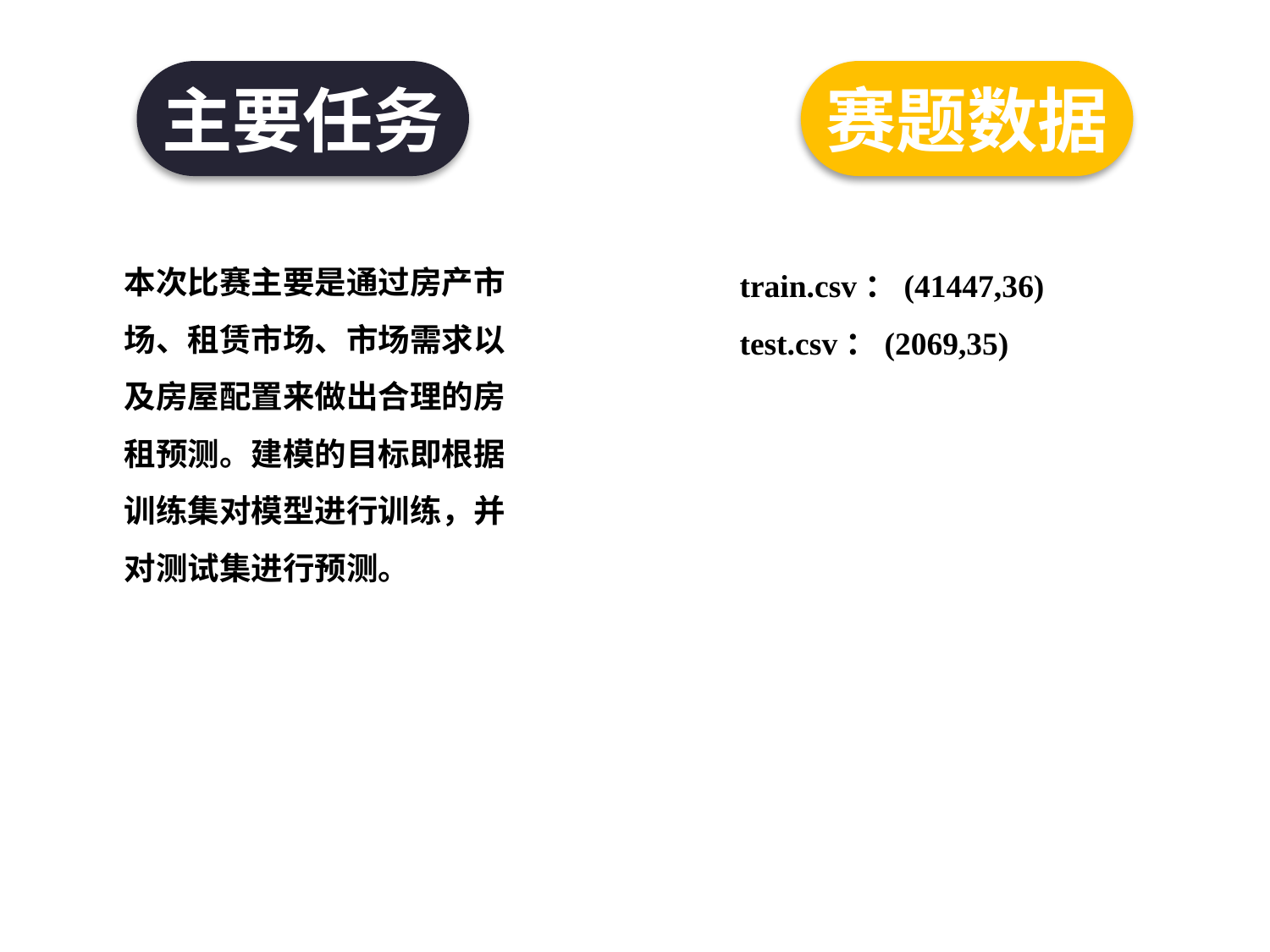

主要任务
赛题数据
本次比赛主要是通过房产市场、租赁市场、市场需求以及房屋配置来做出合理的房租预测。建模的目标即根据训练集对模型进行训练，并对测试集进行预测。

train.csv：(41447,36)
test.csv：(2069,35)